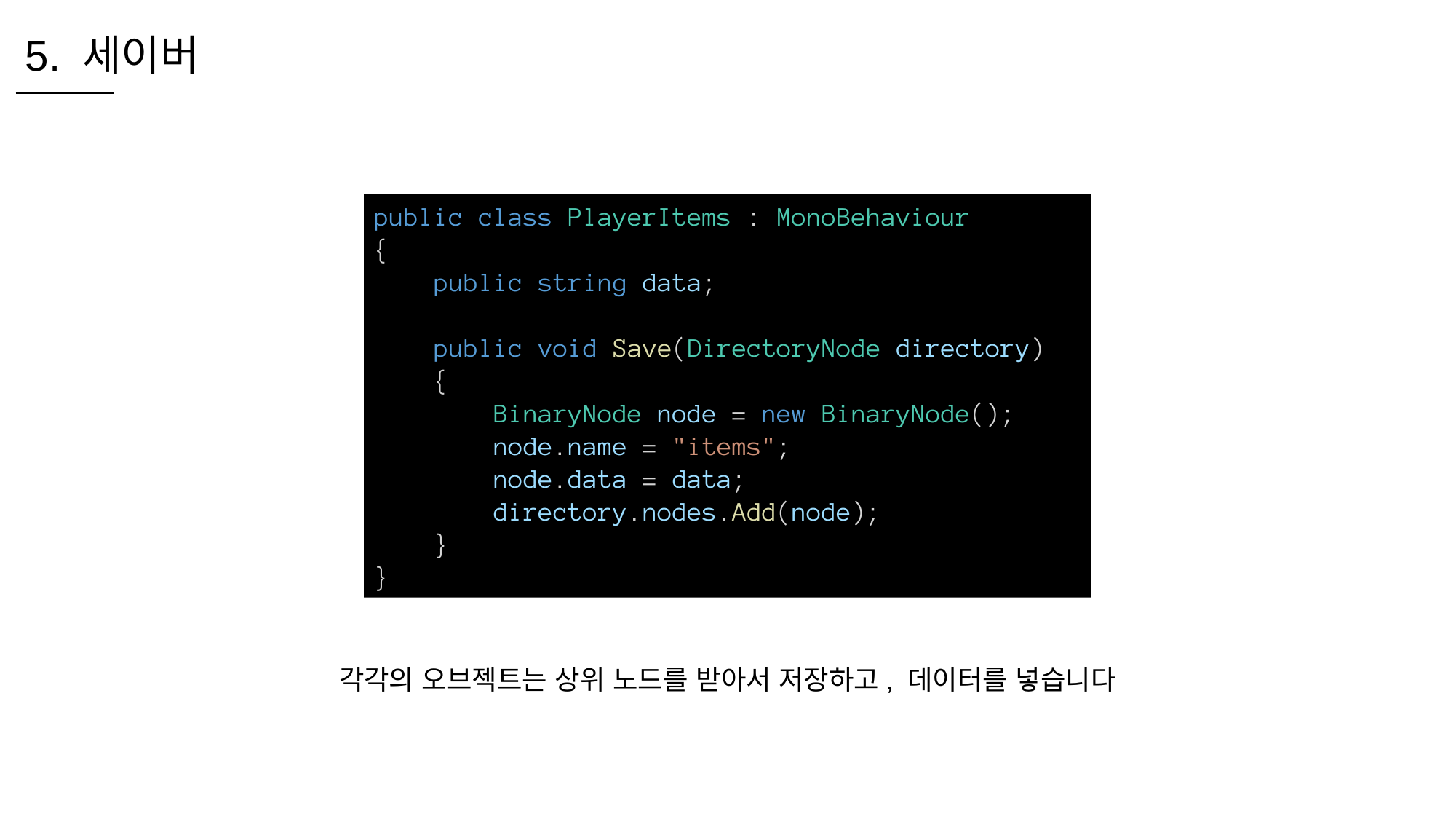

5. 세이버
public class PlayerItems : MonoBehaviour
{
    public string data;
    public void Save(DirectoryNode directory)
    {
        BinaryNode node = new BinaryNode();
        node.name = "items";
        node.data = data;
        directory.nodes.Add(node);
    }
}
각각의 오브젝트는 상위 노드를 받아서 저장하고, 데이터를 넣습니다